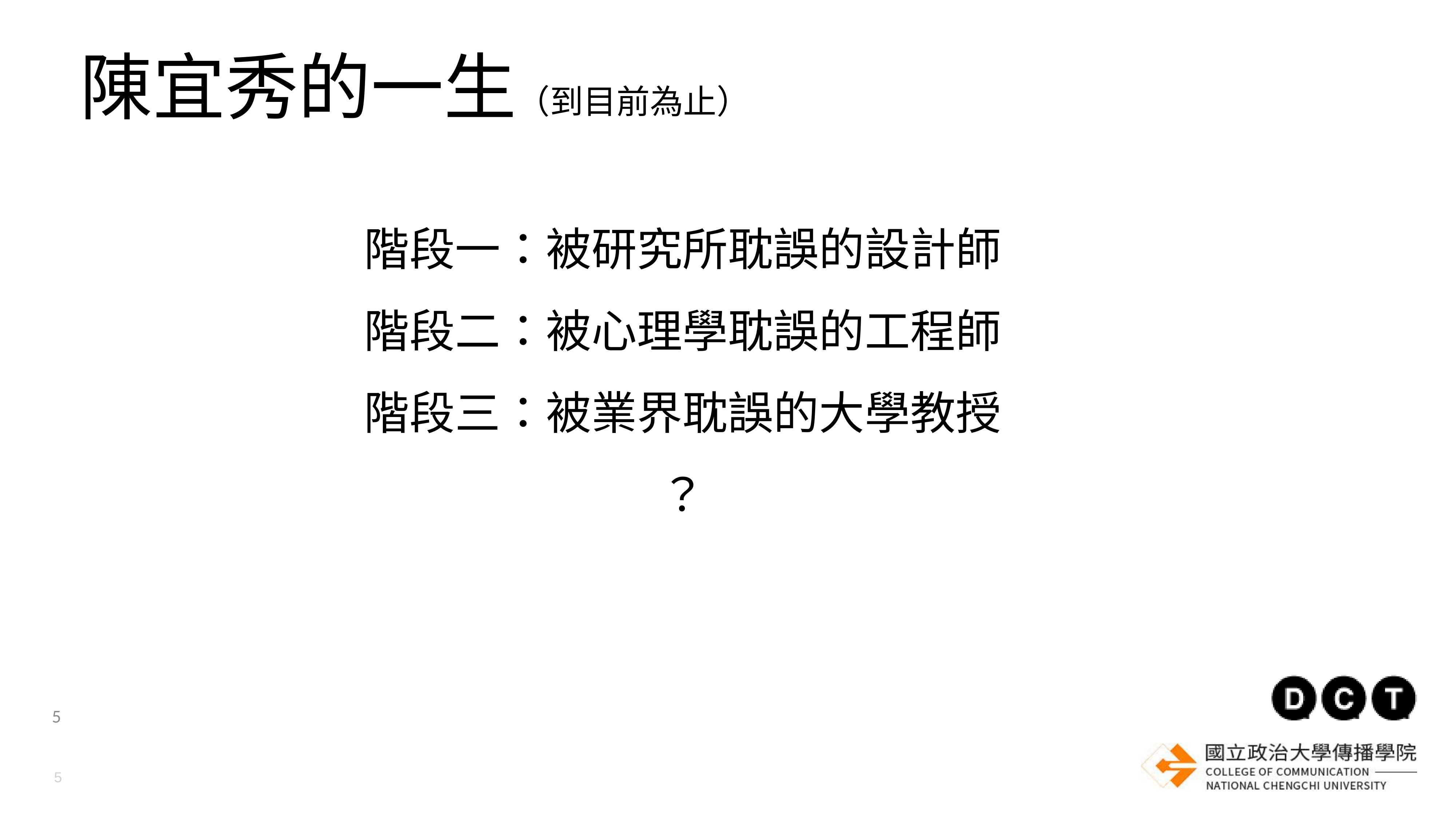

陳宜秀的一生（到目前為止）

階段一：被研究所耽誤的設計師
階段二：被心理學耽誤的工程師
階段三：被業界耽誤的大學教授
？
5